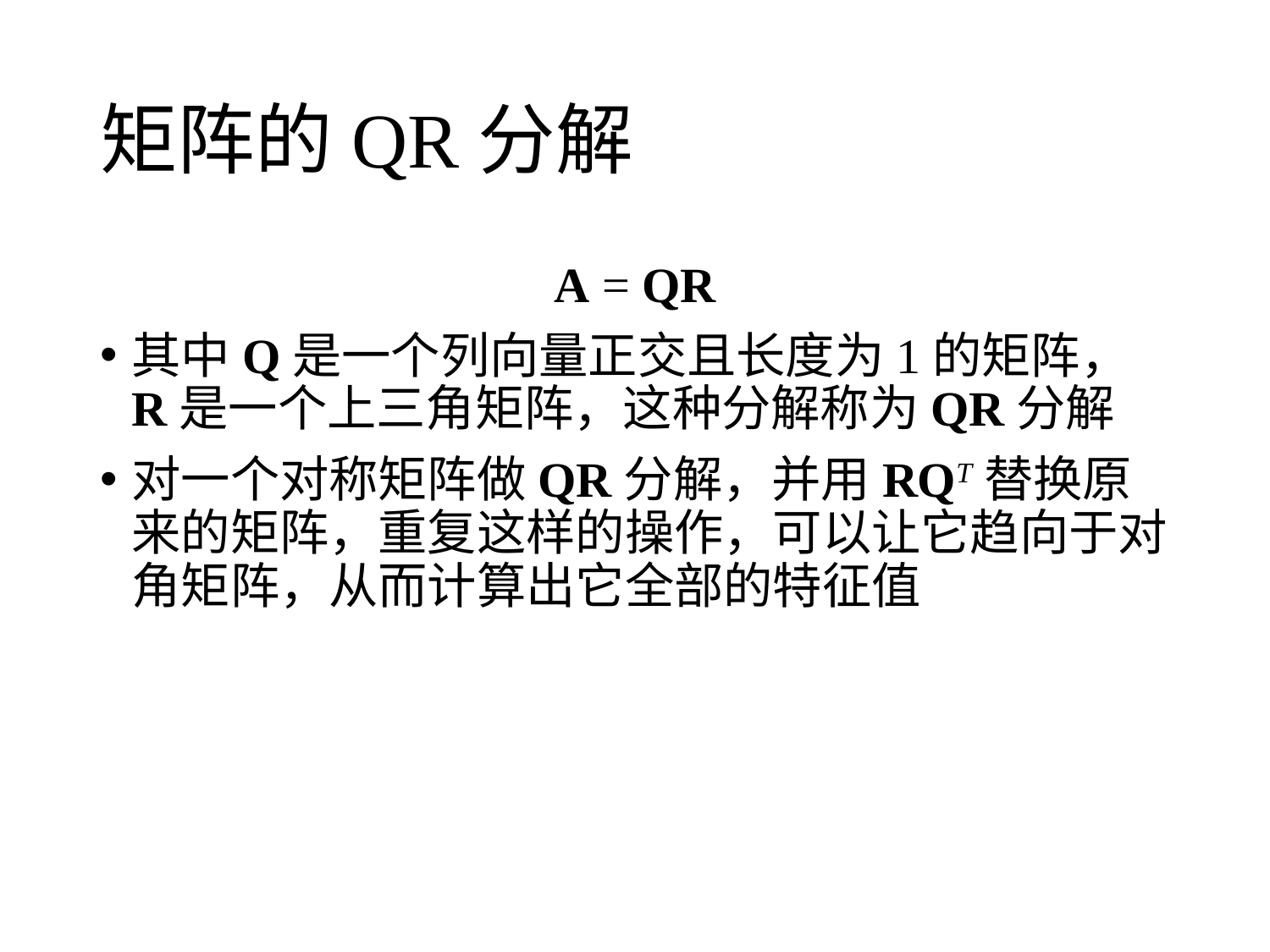

# 矩阵的QR分解
A = QR
其中Q是一个列向量正交且长度为1的矩阵，R是一个上三角矩阵，这种分解称为QR分解
对一个对称矩阵做QR分解，并用RQT替换原来的矩阵，重复这样的操作，可以让它趋向于对角矩阵，从而计算出它全部的特征值